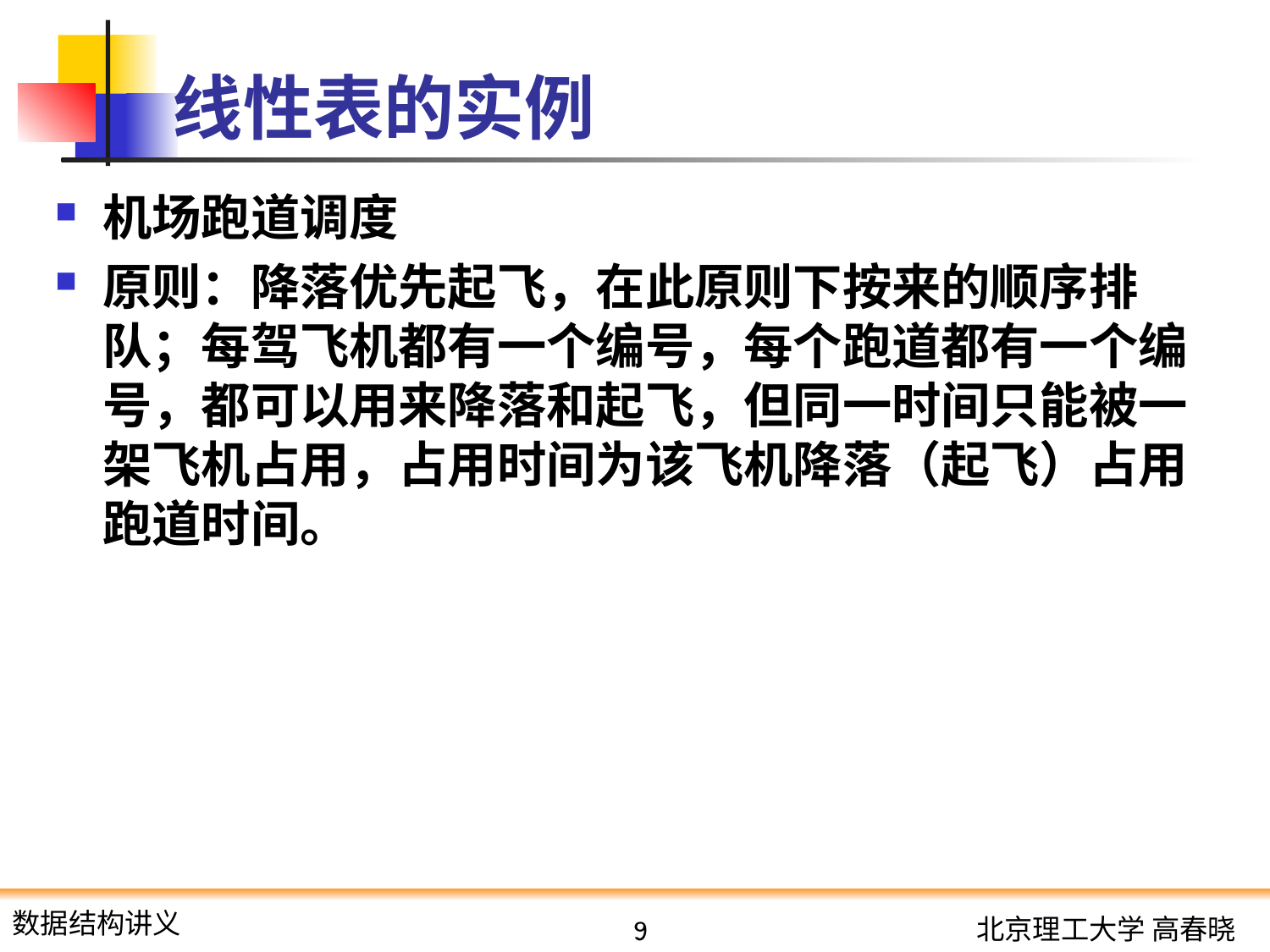

# 线性表的实例
机场跑道调度
原则：降落优先起飞，在此原则下按来的顺序排队；每驾飞机都有一个编号，每个跑道都有一个编号，都可以用来降落和起飞，但同一时间只能被一架飞机占用，占用时间为该飞机降落（起飞）占用跑道时间。

9